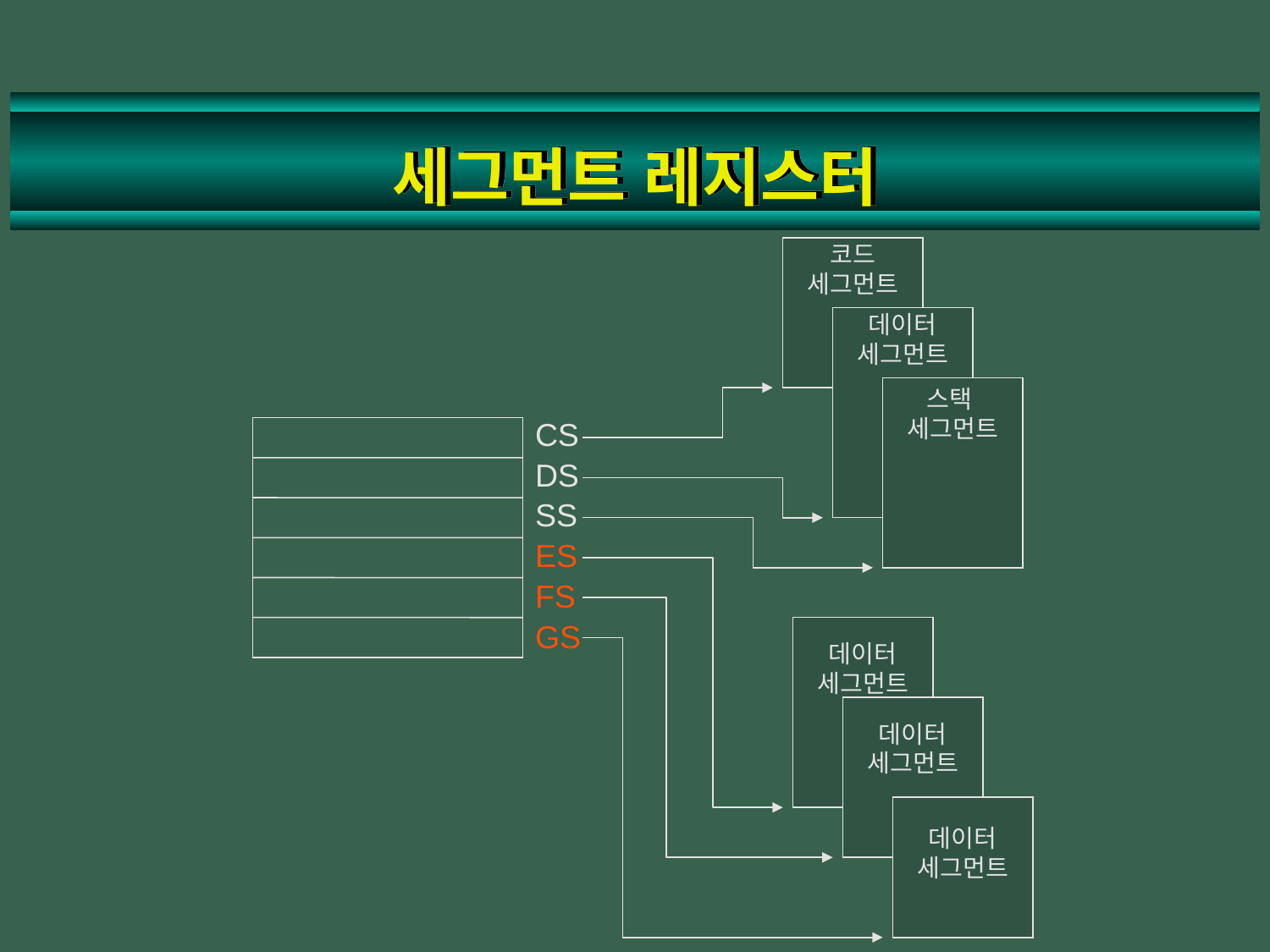

# 세그먼트 레지스터
코드
세그먼트

데이터
세그먼트

스택
세그먼트

CS
DS
SS
ES
FS
GS

데이터
세그먼트

데이터
세그먼트

데이터
세그먼트